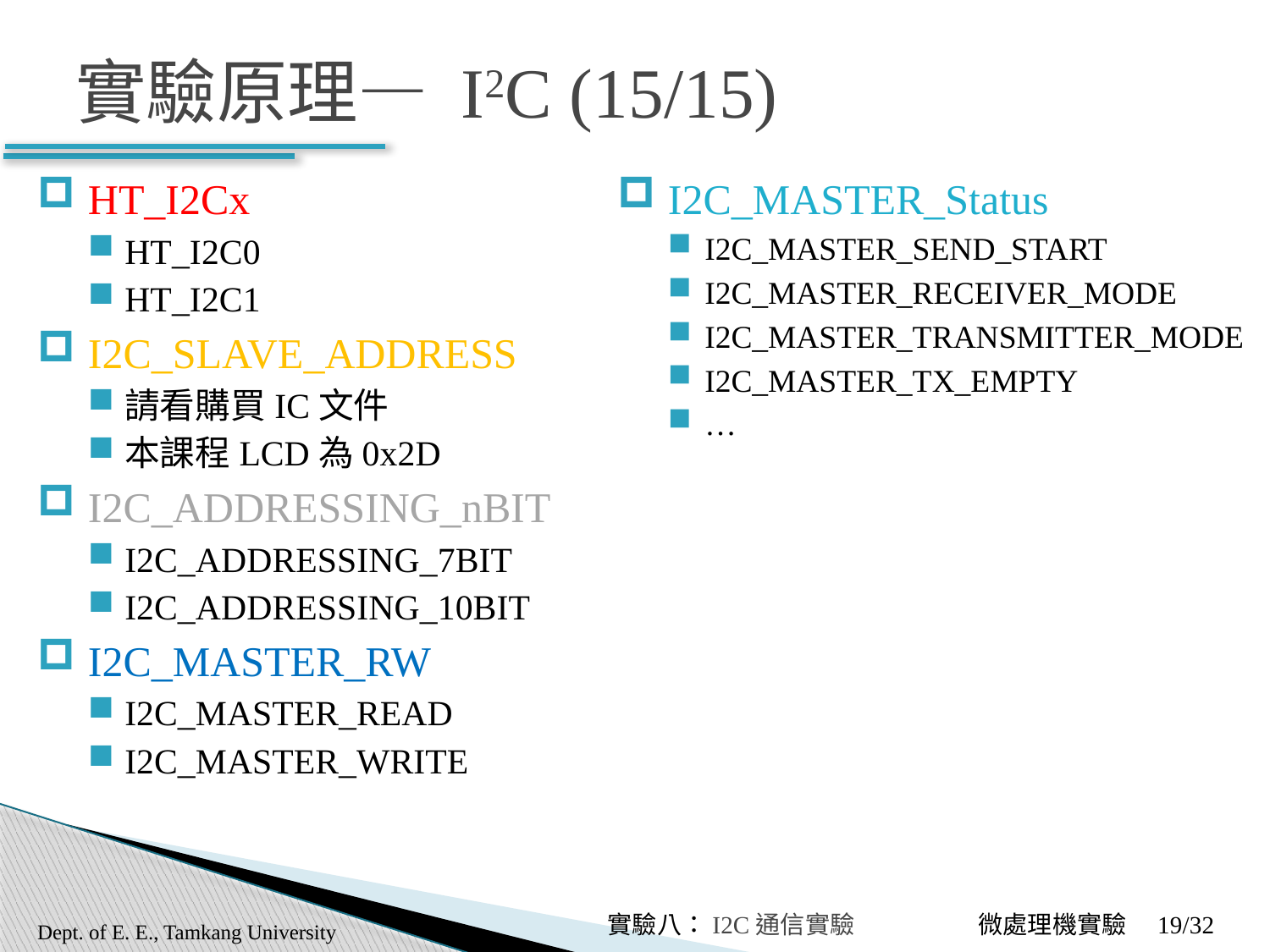

# 實驗原理— I2C (15/15)
HT_I2Cx
HT_I2C0
HT_I2C1
I2C_SLAVE_ADDRESS
請看購買IC文件
本課程LCD為0x2D
I2C_ADDRESSING_nBIT
I2C_ADDRESSING_7BIT
I2C_ADDRESSING_10BIT
I2C_MASTER_RW
I2C_MASTER_READ
I2C_MASTER_WRITE

I2C_MASTER_Status
I2C_MASTER_SEND_START
I2C_MASTER_RECEIVER_MODE
I2C_MASTER_TRANSMITTER_MODE
I2C_MASTER_TX_EMPTY
…